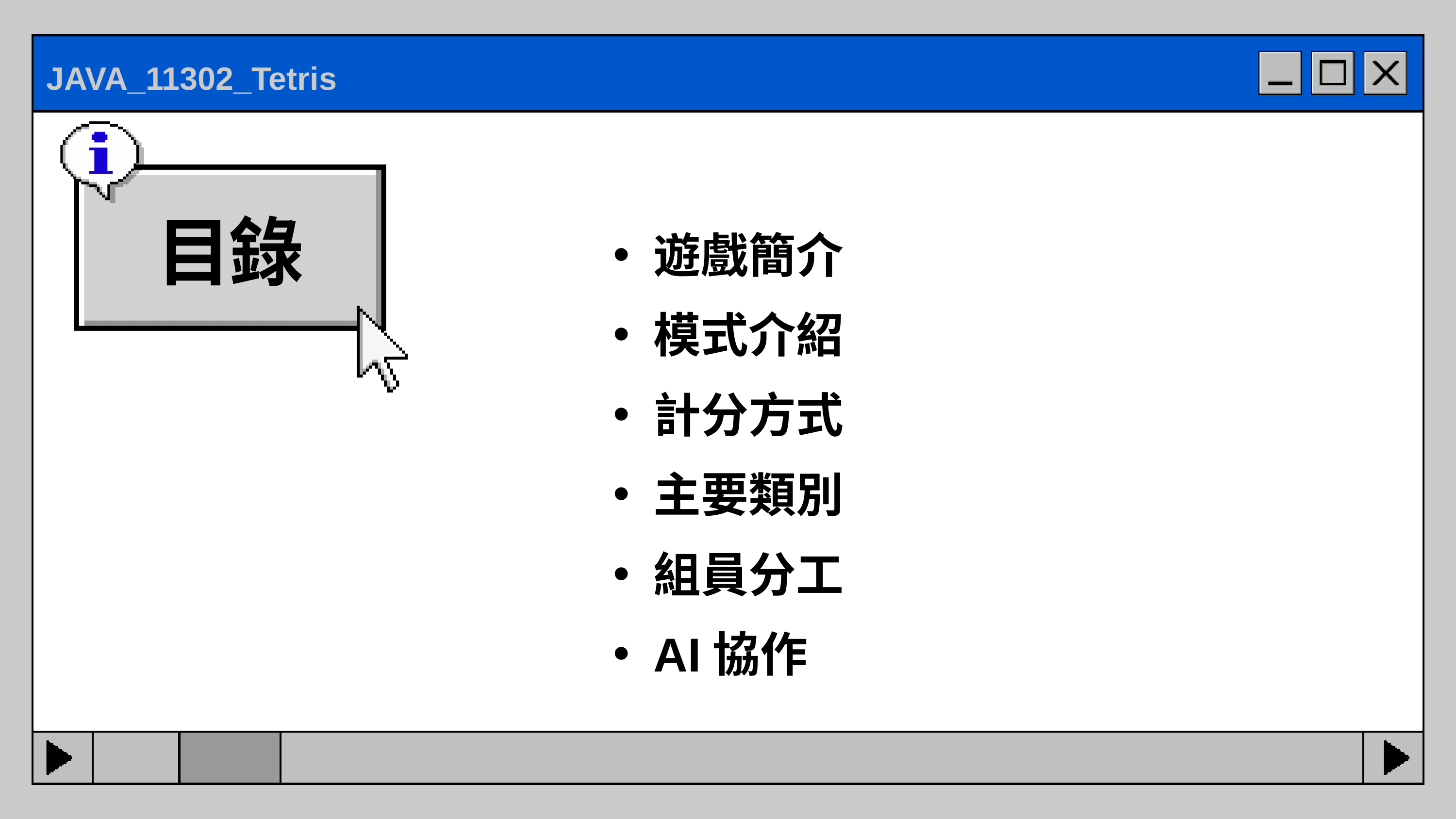

JAVA_11302_Tetris

遊戲簡介
模式介紹
計分方式
主要類別
組員分工
AI協作
目錄